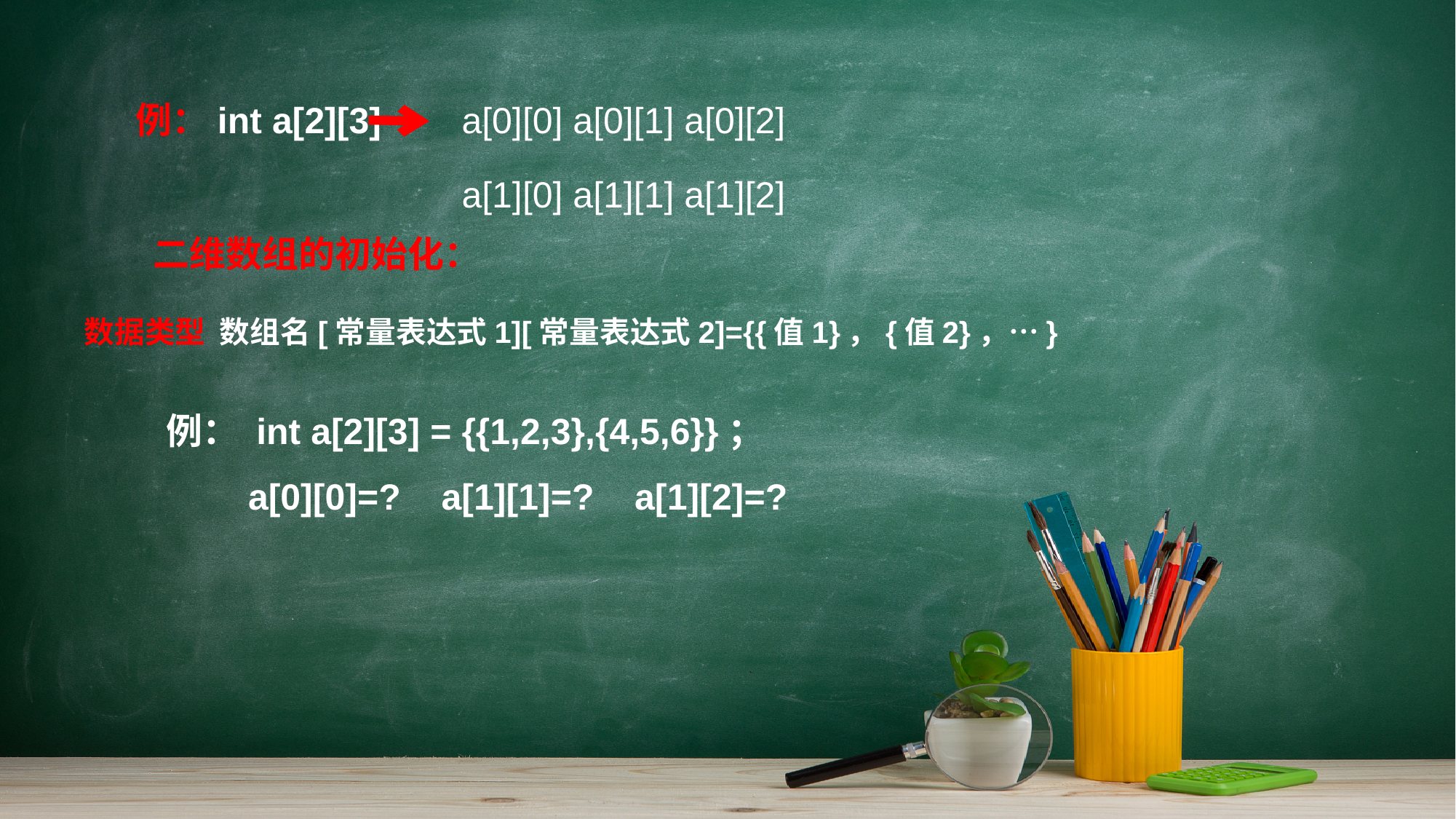

a[0][0] a[0][1] a[0][2]
a[1][0] a[1][1] a[1][2]

例：int a[2][3]
二维数组的初始化：
     数据类型  数组名[常量表达式1][常量表达式2]={{值1}，{值2}，…}
例： int a[2][3] = {{1,2,3},{4,5,6}}；
        a[0][0]=?    a[1][1]=?    a[1][2]=?